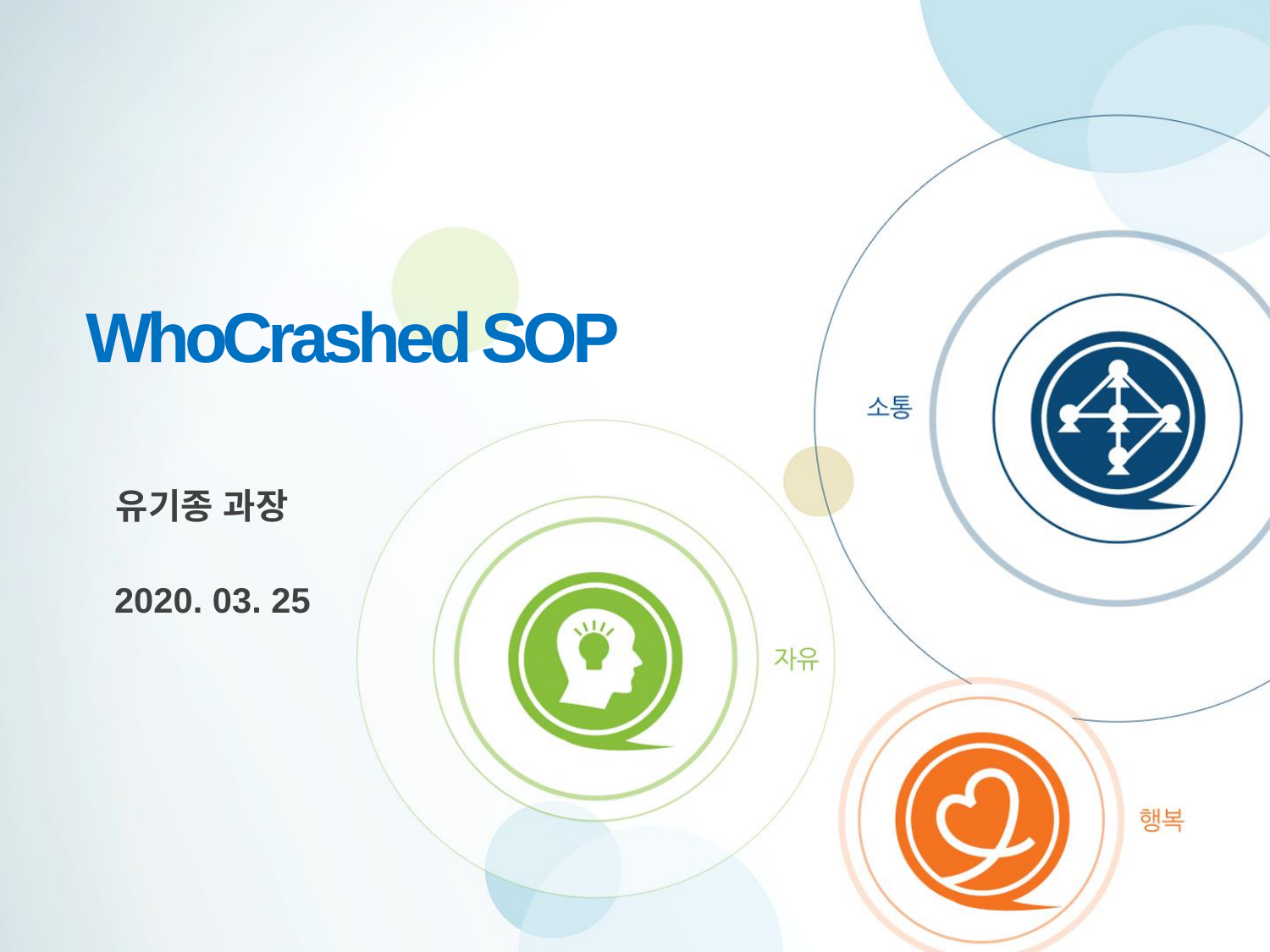

WhoCrashed SOP
유기종 과장
2020. 03. 25